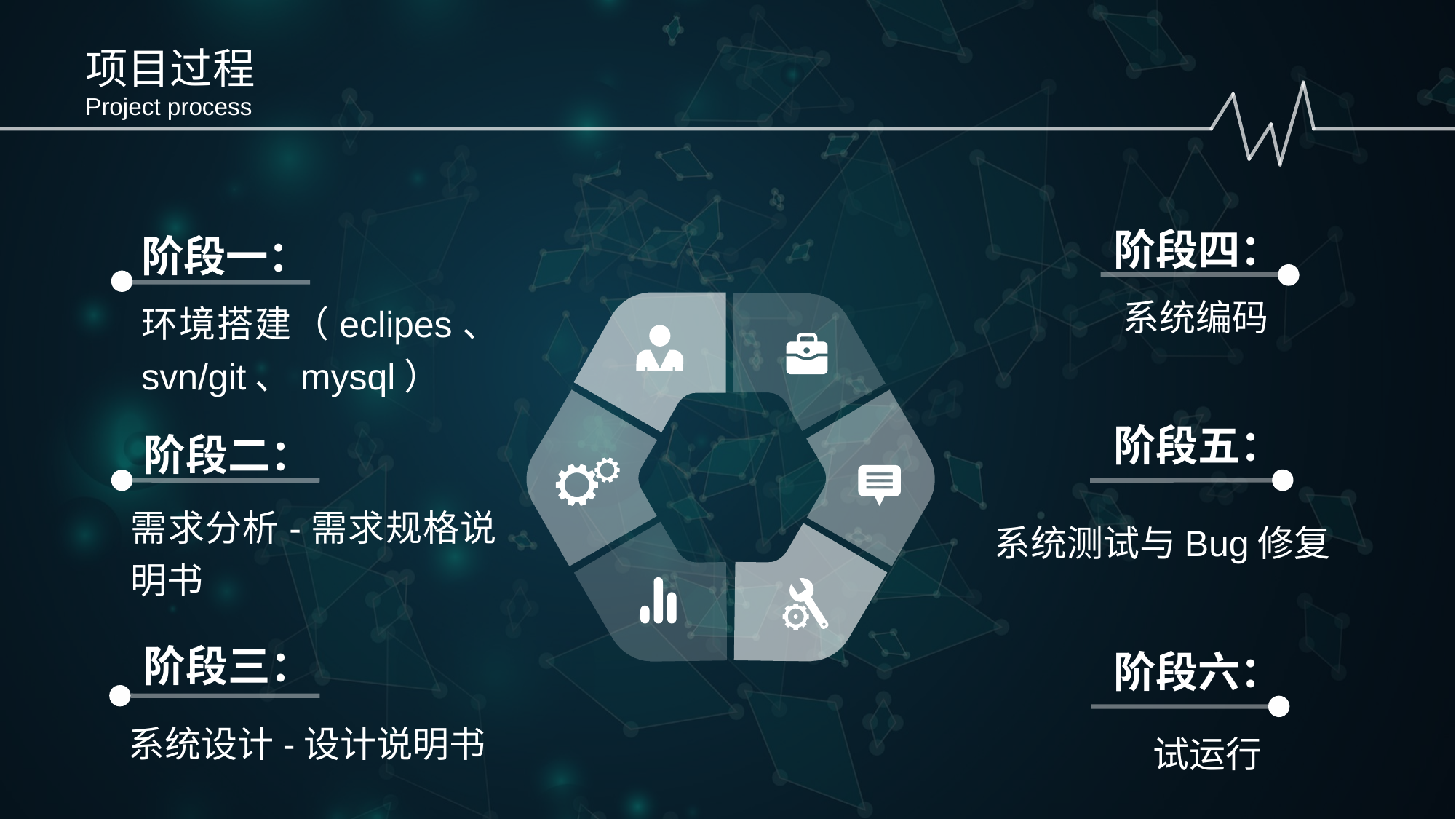

项目过程
Project process
阶段四：

系统编码
阶段五：

系统测试与Bug修复
阶段六：

试运行
阶段一：

环境搭建（eclipes、svn/git、mysql）
阶段二：

需求分析-需求规格说明书
阶段三：

系统设计-设计说明书